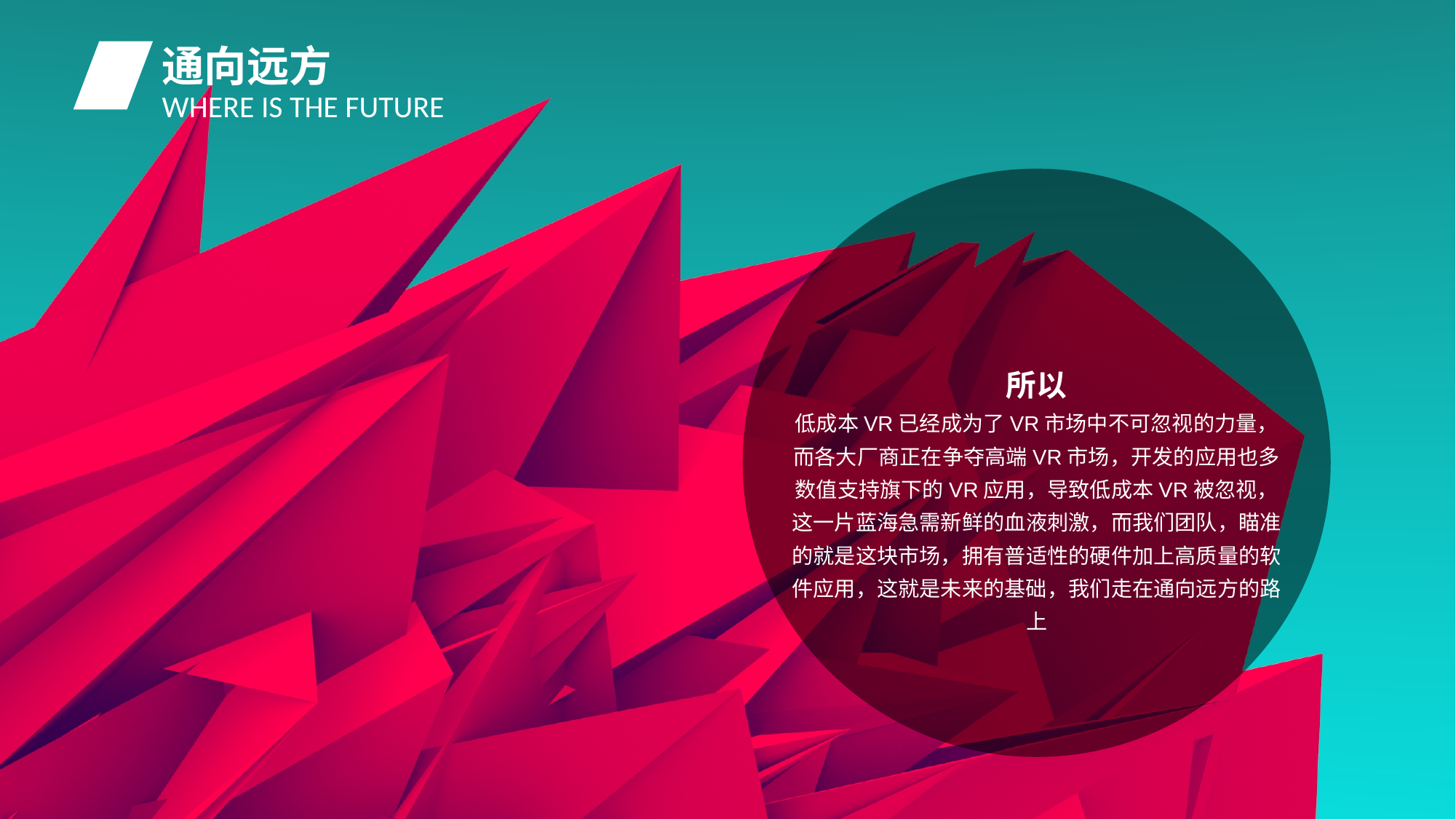

通向远方

WHERE IS THE FUTURE

所以
低成本VR已经成为了VR市场中不可忽视的力量，而各大厂商正在争夺高端VR市场，开发的应用也多数值支持旗下的VR应用，导致低成本VR被忽视，这一片蓝海急需新鲜的血液刺激，而我们团队，瞄准的就是这块市场，拥有普适性的硬件加上高质量的软件应用，这就是未来的基础，我们走在通向远方的路上